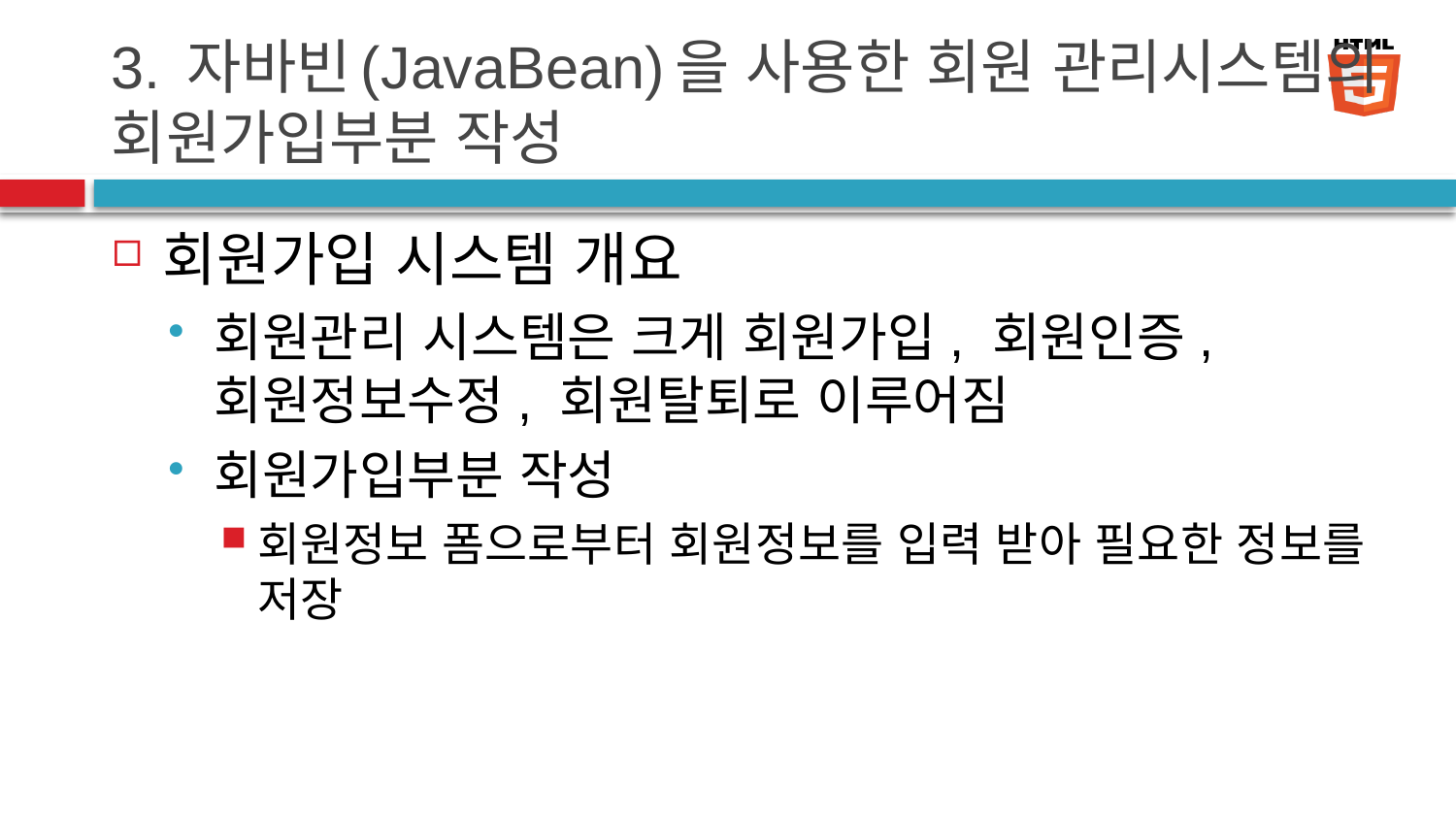

# 3. 자바빈(JavaBean)을 사용한 회원 관리시스템의 회원가입부분 작성
회원가입 시스템 개요
회원관리 시스템은 크게 회원가입, 회원인증, 회원정보수정, 회원탈퇴로 이루어짐
회원가입부분 작성
회원정보 폼으로부터 회원정보를 입력 받아 필요한 정보를 저장